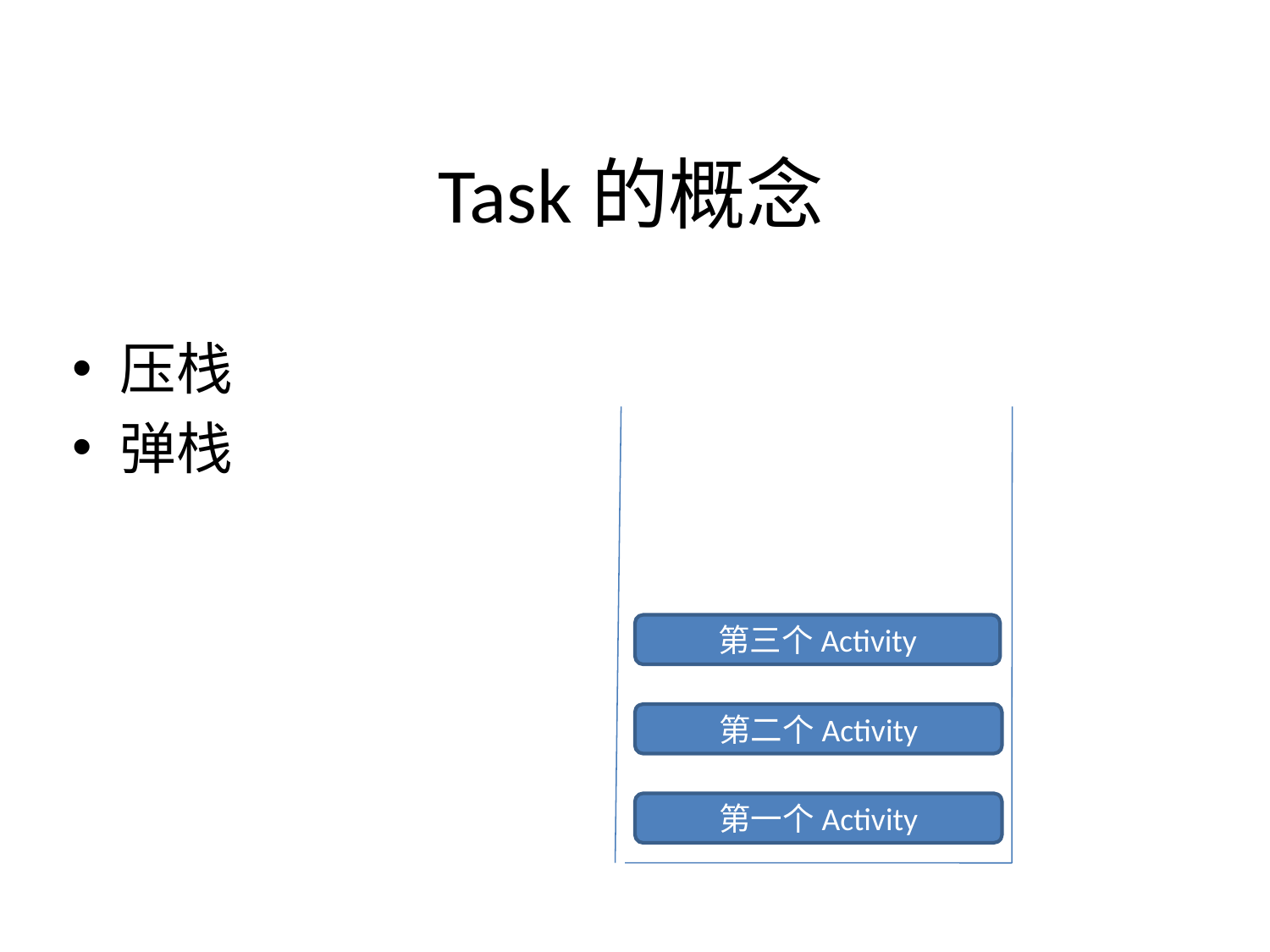

# Task的概念
压栈
弹栈
第三个Activity
第二个Activity
第一个Activity